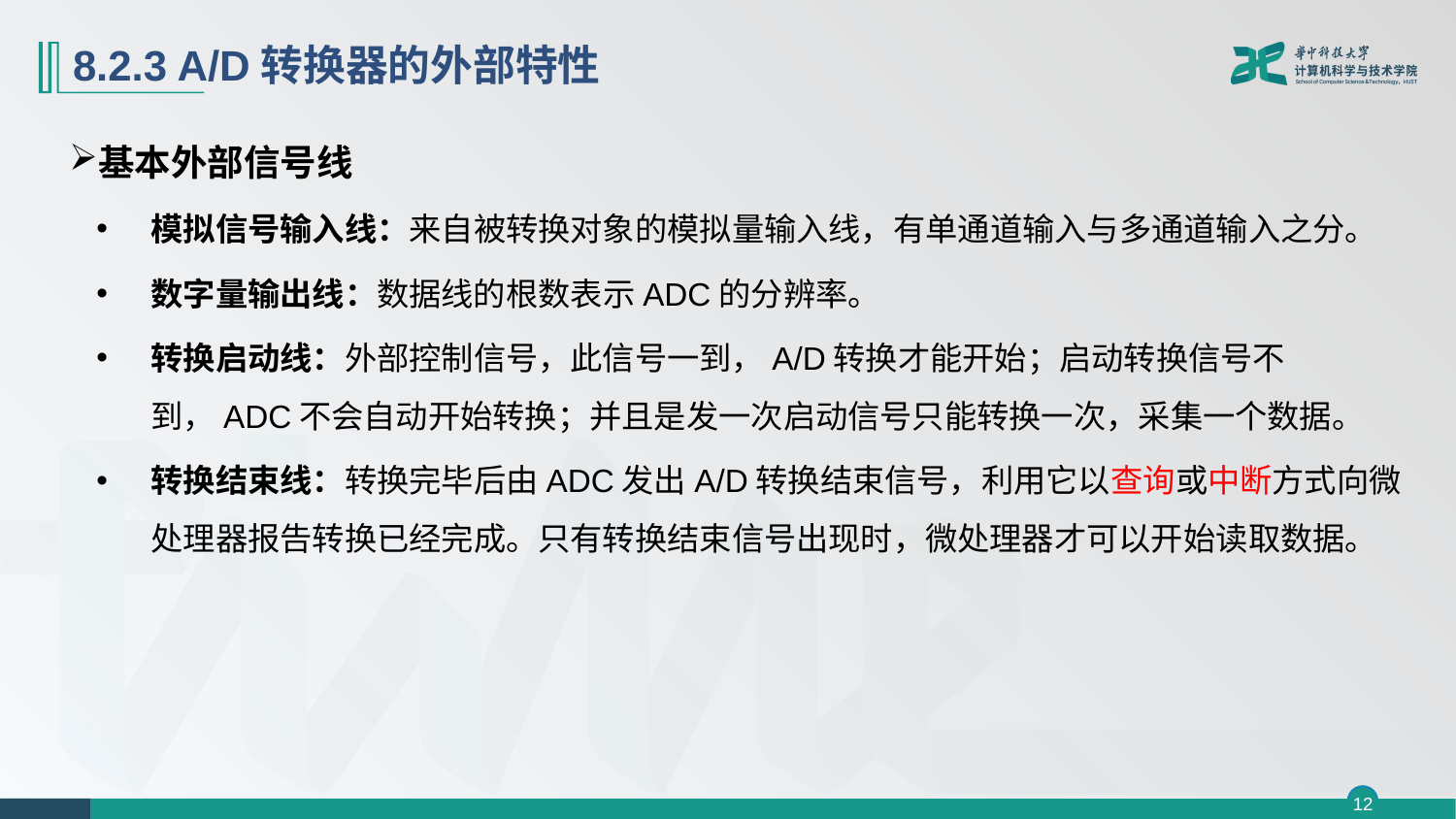

# 8.2.3 A/D转换器的外部特性
基本外部信号线
模拟信号输入线：来自被转换对象的模拟量输入线，有单通道输入与多通道输入之分。
数字量输出线：数据线的根数表示ADC的分辨率。
转换启动线：外部控制信号，此信号一到，A/D转换才能开始；启动转换信号不到，ADC不会自动开始转换；并且是发一次启动信号只能转换一次，采集一个数据。
转换结束线：转换完毕后由ADC发出A/D转换结束信号，利用它以查询或中断方式向微处理器报告转换已经完成。只有转换结束信号出现时，微处理器才可以开始读取数据。